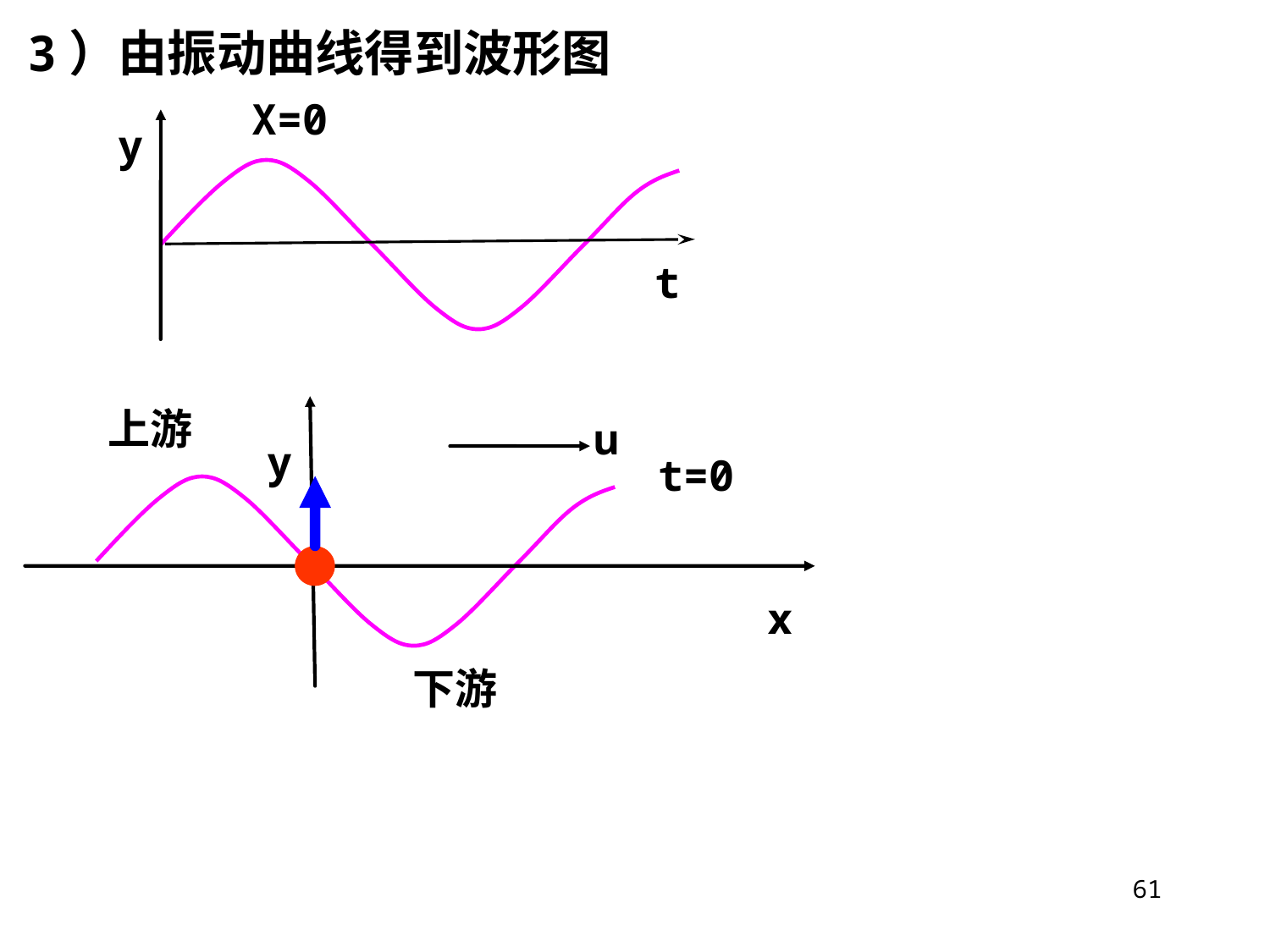

3）由振动曲线得到波形图
X=0

y

t
上游

u
y
t=0

x
下游
61